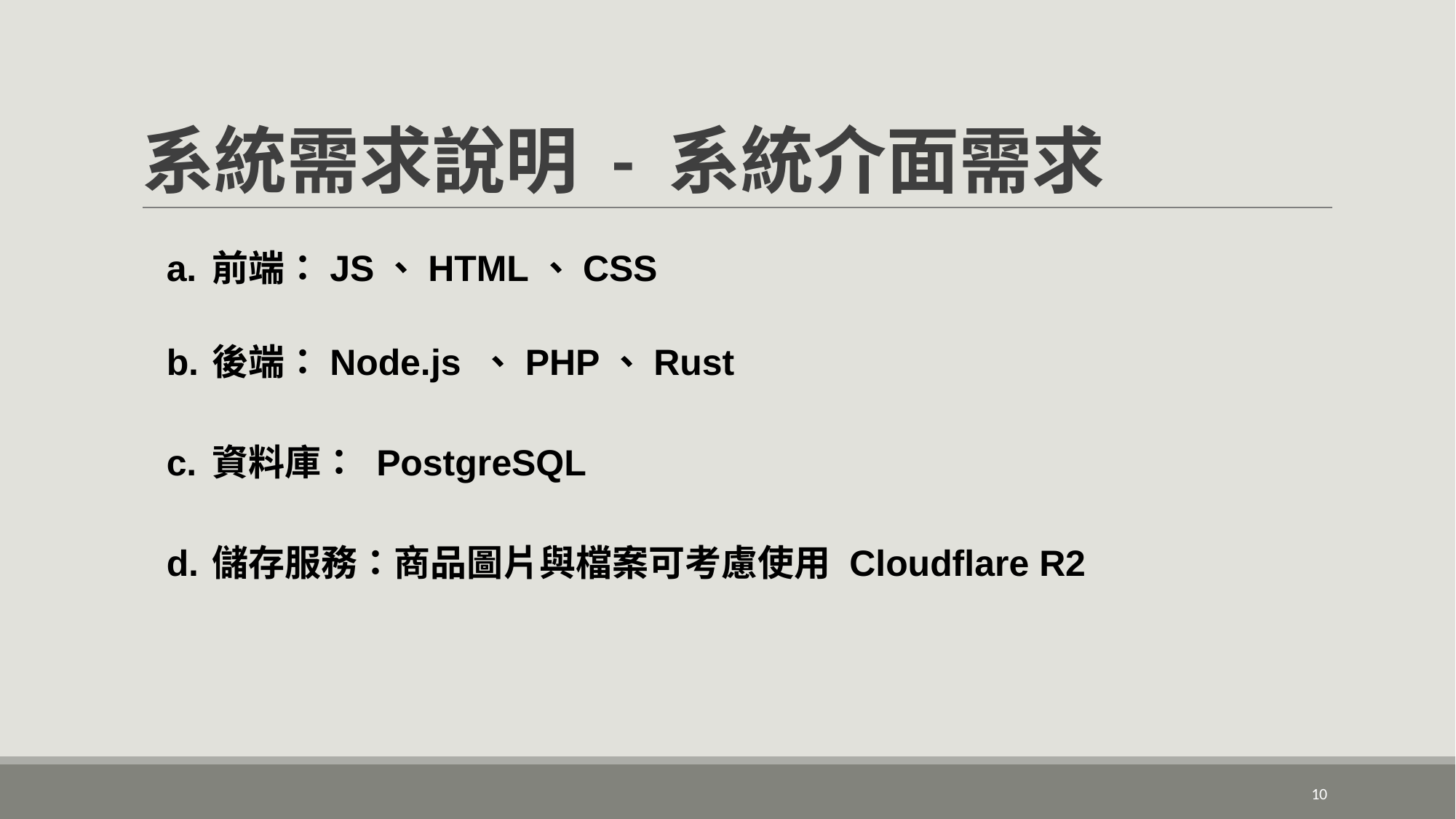

# 系統需求說明 - 系統介面需求
前端：JS、HTML、CSS
後端：Node.js 、PHP、Rust
資料庫： PostgreSQL
儲存服務：商品圖片與檔案可考慮使用 Cloudflare R2

10